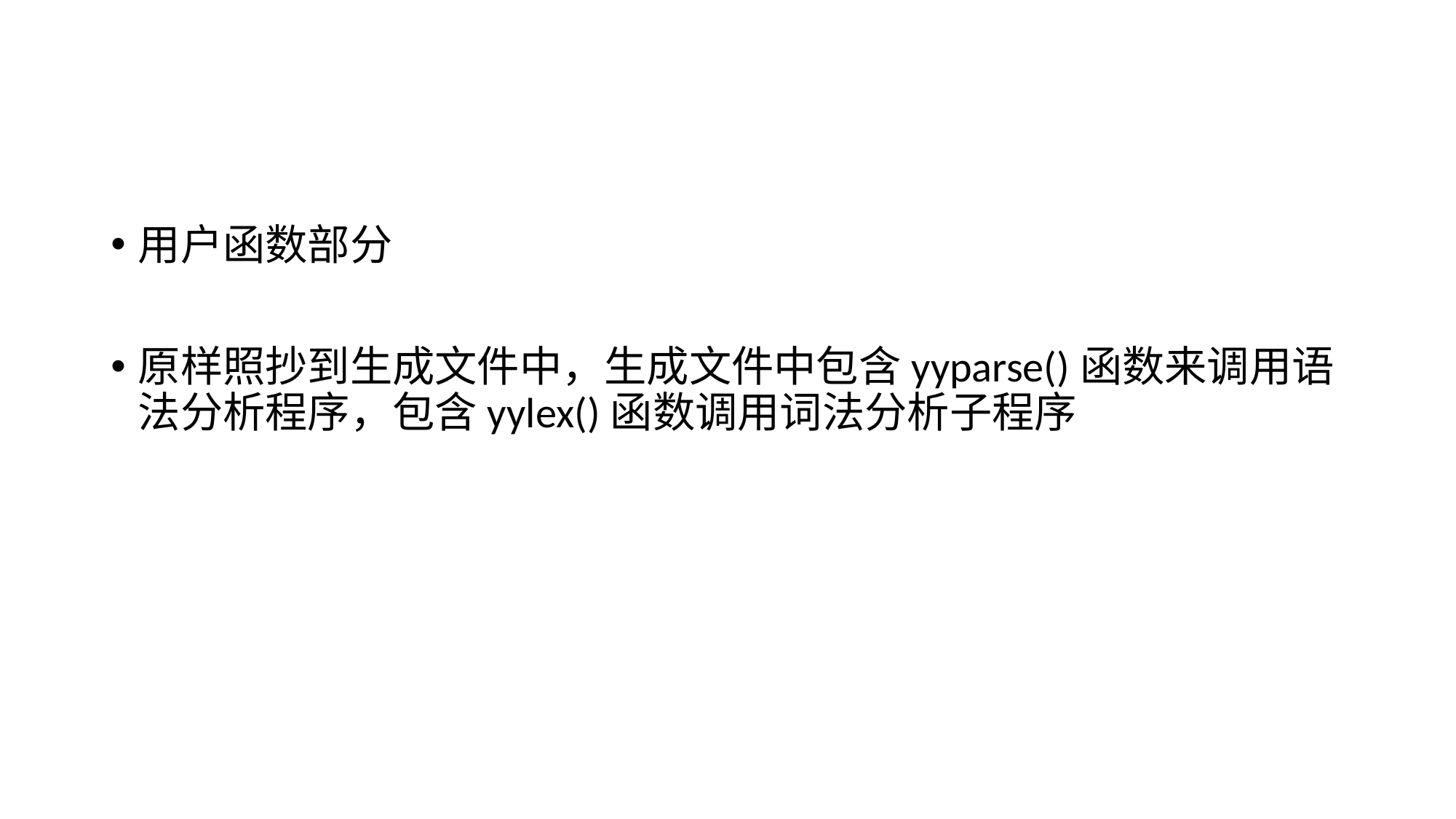

#
用户函数部分

原样照抄到生成文件中，生成文件中包含yyparse()函数来调用语法分析程序，包含yylex()函数调用词法分析子程序